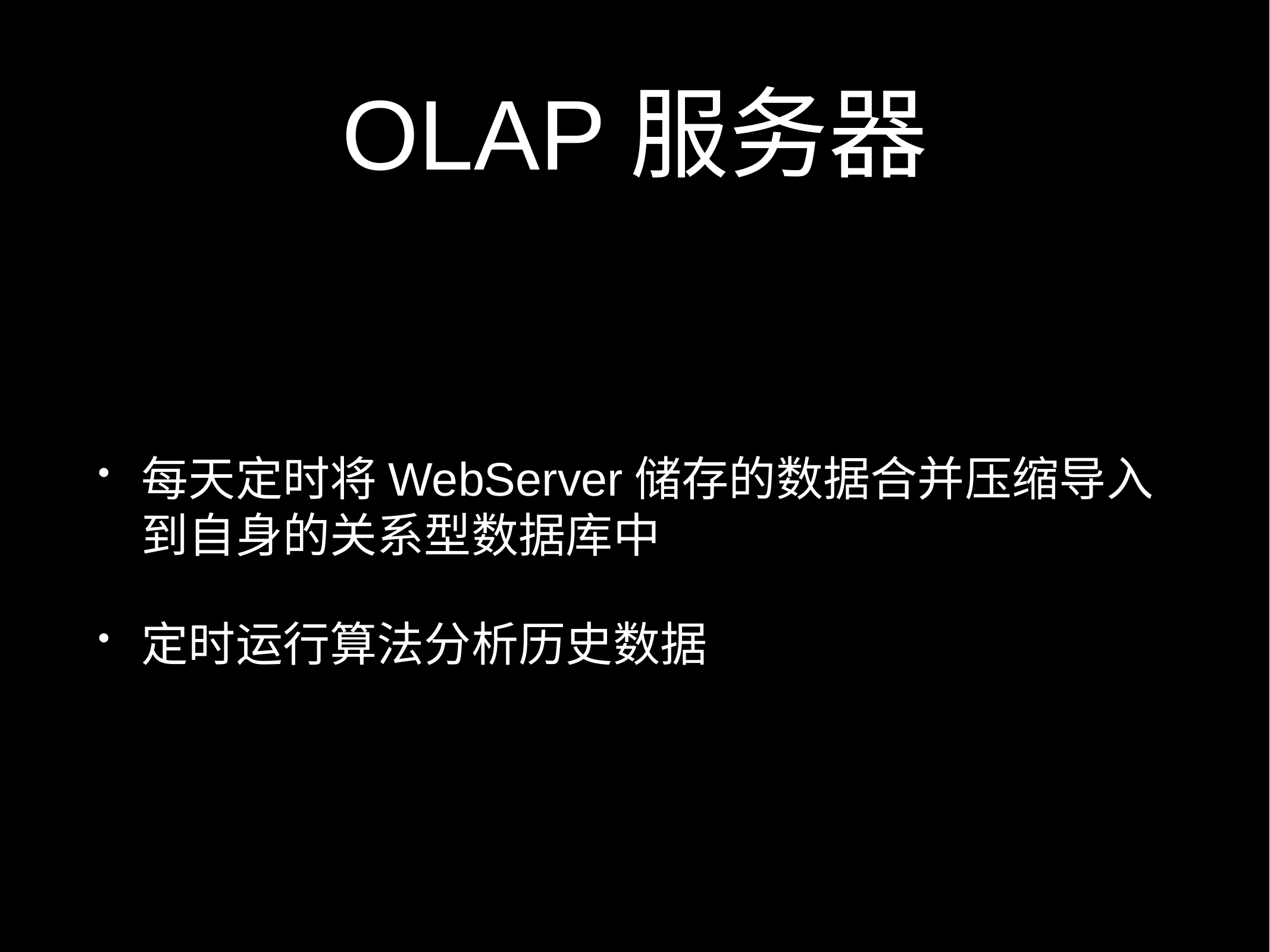

# OLAP服务器
每天定时将WebServer储存的数据合并压缩导入到自身的关系型数据库中
定时运行算法分析历史数据